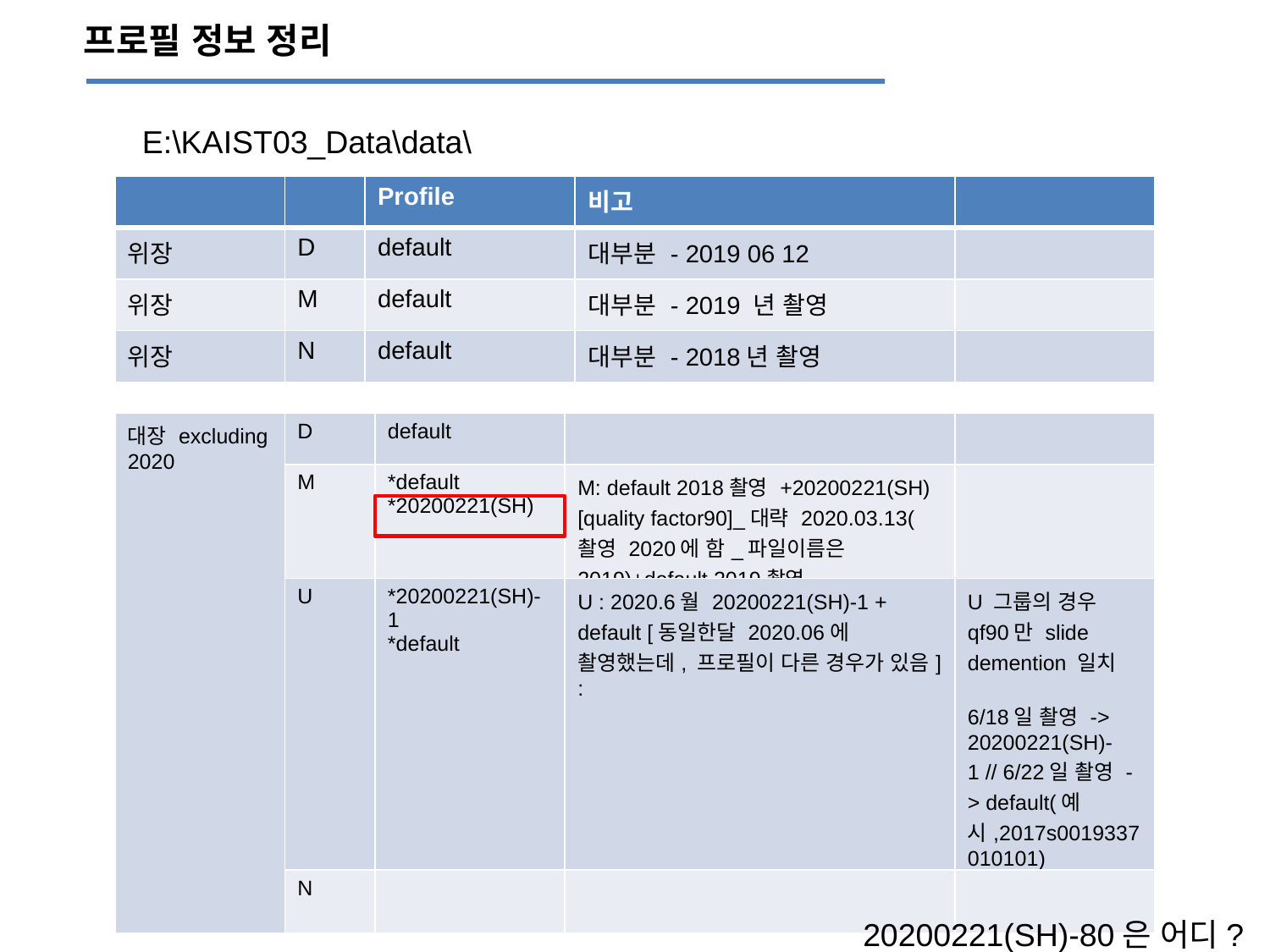

프로필 정보 정리
E:\KAIST03_Data\data\
|  |  | Profile | 비고 |  |
| --- | --- | --- | --- | --- |
| 위장 | D | default | 대부분 - 2019 06 12 |  |
| 위장 | M | default | 대부분 - 2019 년 촬영 |  |
| 위장 | N | default | 대부분 - 2018년 촬영 |  |
| 대장 excluding 2020 | D | default |  |  |
| --- | --- | --- | --- | --- |
|  | M | \*default \*20200221(SH) | M: default 2018촬영 +20200221(SH) [quality factor90]\_대략 2020.03.13(촬영 2020에 함\_파일이름은 2019)+default 2019촬영 |  |
|  | U | \*20200221(SH)-1 \*default | U : 2020.6월 20200221(SH)-1 + default [동일한달 2020.06에 촬영했는데, 프로필이 다른 경우가 있음] : | U 그룹의 경우 qf90만 slide demention 일치 6/18일 촬영 -> 20200221(SH)-1 // 6/22일 촬영 -> default(예시,2017s0019337010101) |
|  | N |  |  |  |

20200221(SH)-80은 어디?